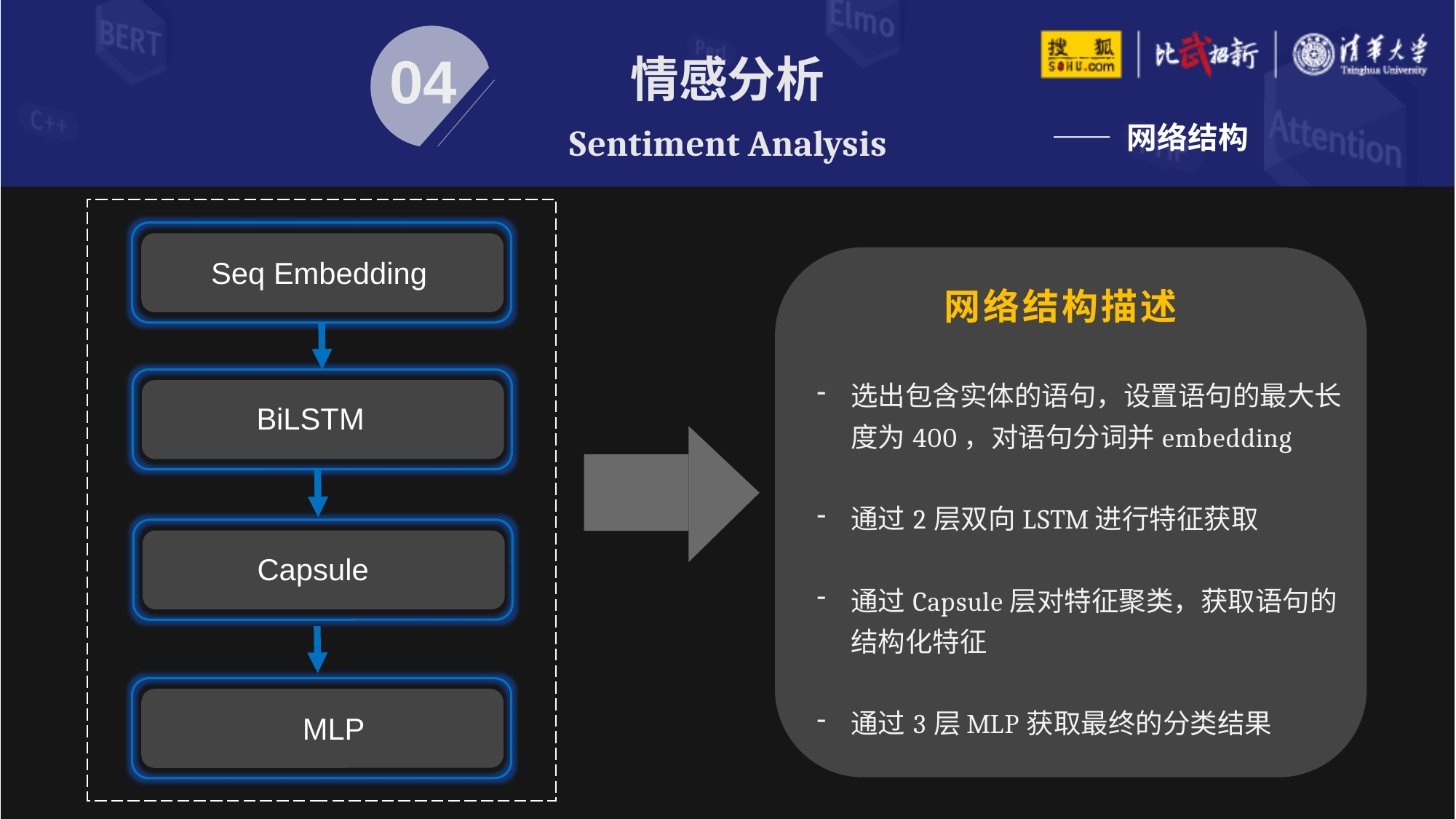

情感分析
Sentiment Analysis
04
—— 网络结构

Seq Embedding

BiLSTM

Capsule

MLP

网络结构描述
选出包含实体的语句，设置语句的最大长度为400，对语句分词并embedding

通过2层双向LSTM进行特征获取

通过Capsule层对特征聚类，获取语句的结构化特征

通过3层MLP获取最终的分类结果